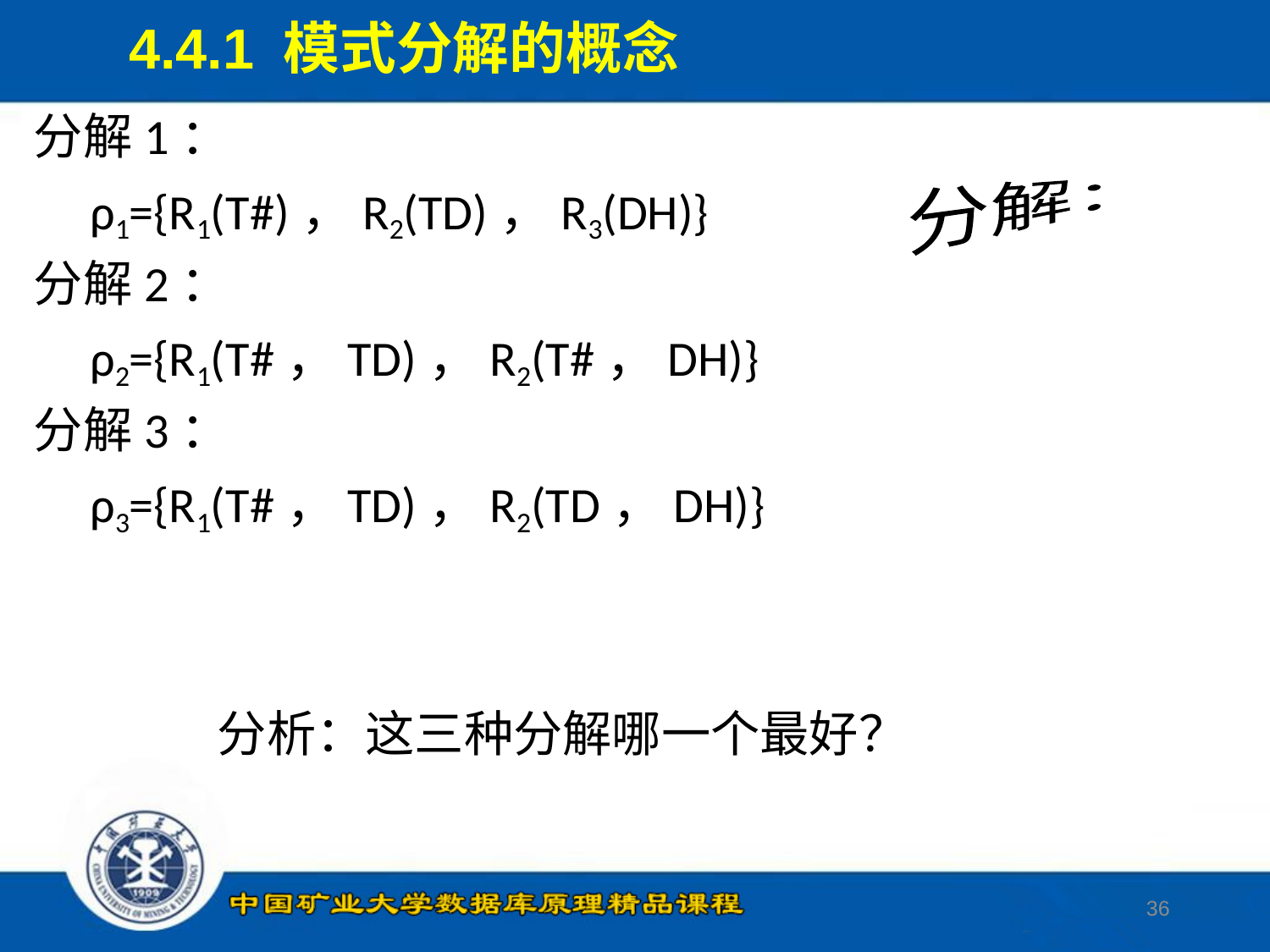

4.4.1 模式分解的概念
分解1：
     ρ1={R1(T#)，R2(TD)，R3(DH)}
分解2：
     ρ2={R1(T#，TD)，R2(T#，DH)}
分解3：
     ρ3={R1(T#，TD)，R2(TD，DH)}
分解：
分析：这三种分解哪一个最好？
36